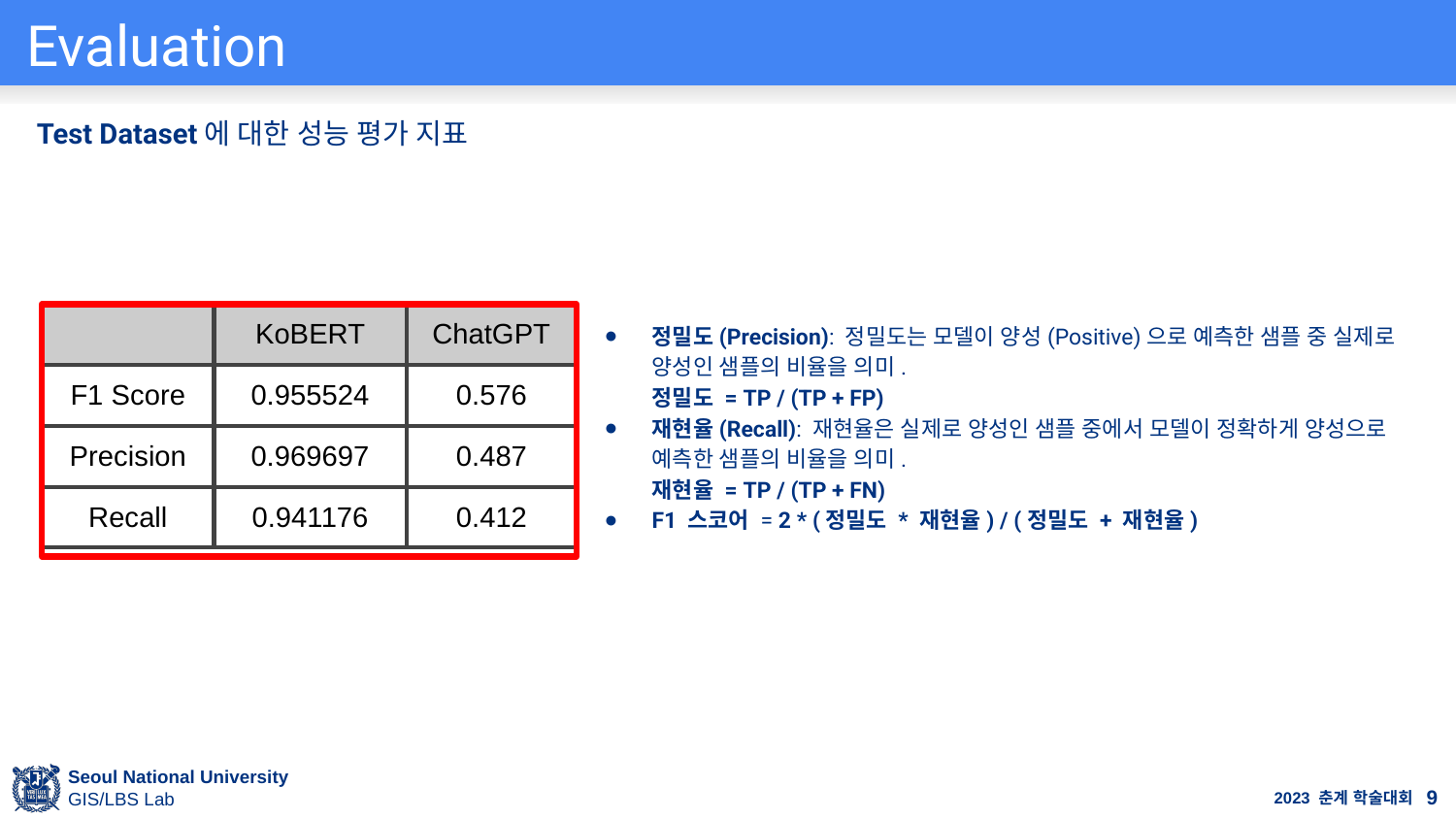

# Evaluation
Test Dataset에 대한 성능 평가 지표

|  | KoBERT | ChatGPT |
| --- | --- | --- |
| F1 Score | 0.955524 | 0.576 |
| Precision | 0.969697 | 0.487 |
| Recall | 0.941176 | 0.412 |
정밀도(Precision): 정밀도는 모델이 양성(Positive)으로 예측한 샘플 중 실제로 양성인 샘플의 비율을 의미.
정밀도 = TP / (TP + FP)
재현율(Recall): 재현율은 실제로 양성인 샘플 중에서 모델이 정확하게 양성으로 예측한 샘플의 비율을 의미.
재현율 = TP / (TP + FN)
F1 스코어 = 2 * (정밀도 * 재현율) / (정밀도 + 재현율)